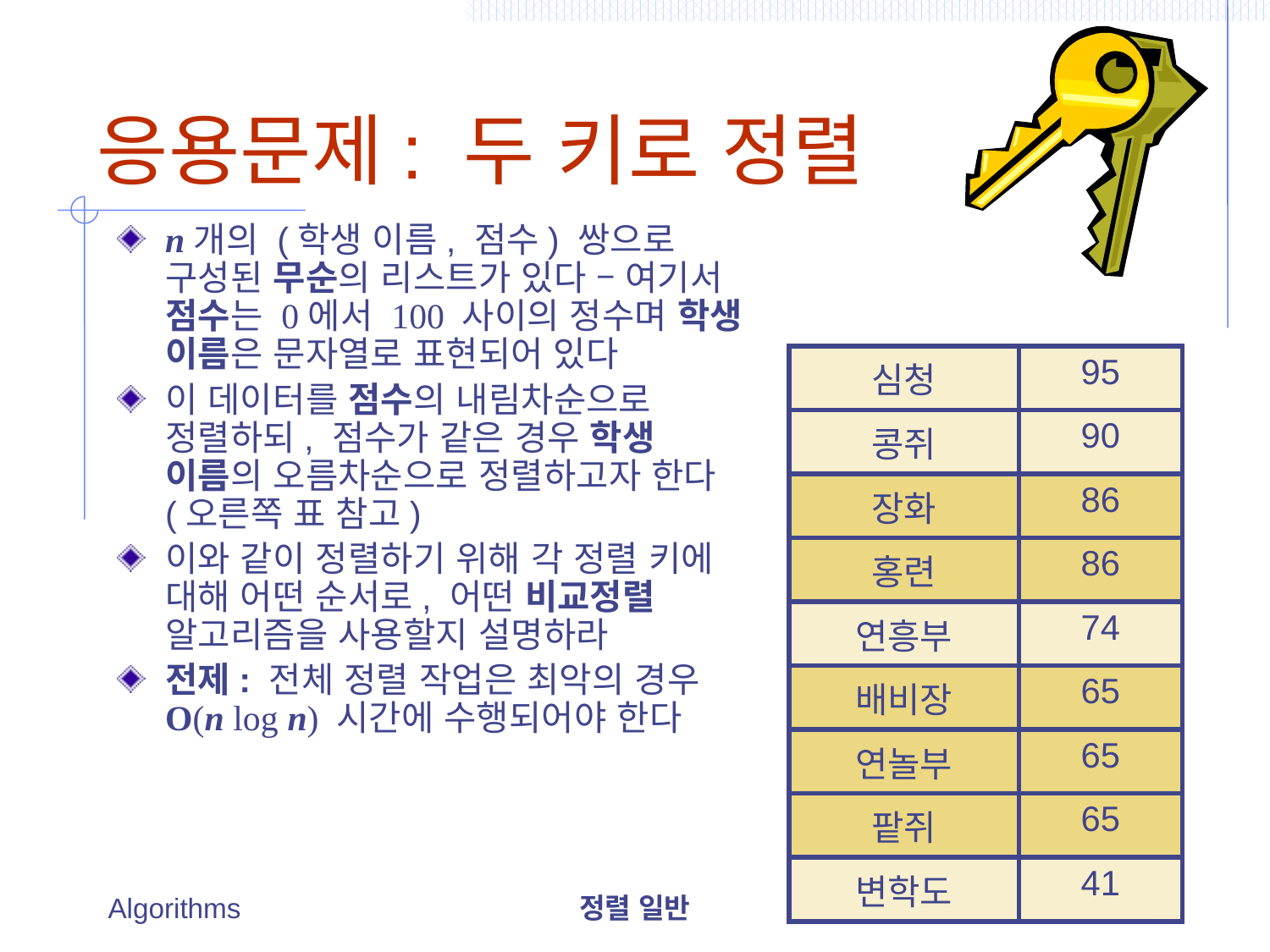

# 응용문제: 두 키로 정렬
n개의 (학생 이름, 점수) 쌍으로 구성된 무순의 리스트가 있다 – 여기서 점수는 0에서 100 사이의 정수며 학생 이름은 문자열로 표현되어 있다
이 데이터를 점수의 내림차순으로 정렬하되, 점수가 같은 경우 학생 이름의 오름차순으로 정렬하고자 한다 (오른쪽 표 참고)
이와 같이 정렬하기 위해 각 정렬 키에 대해 어떤 순서로, 어떤 비교정렬 알고리즘을 사용할지 설명하라
전제: 전체 정렬 작업은 최악의 경우 O(n log n) 시간에 수행되어야 한다
| 심청 | 95 |
| --- | --- |
| 콩쥐 | 90 |
| 장화 | 86 |
| 홍련 | 86 |
| 연흥부 | 74 |
| 배비장 | 65 |
| 연놀부 | 65 |
| 팥쥐 | 65 |
| 변학도 | 41 |
Algorithms
정렬 일반
12